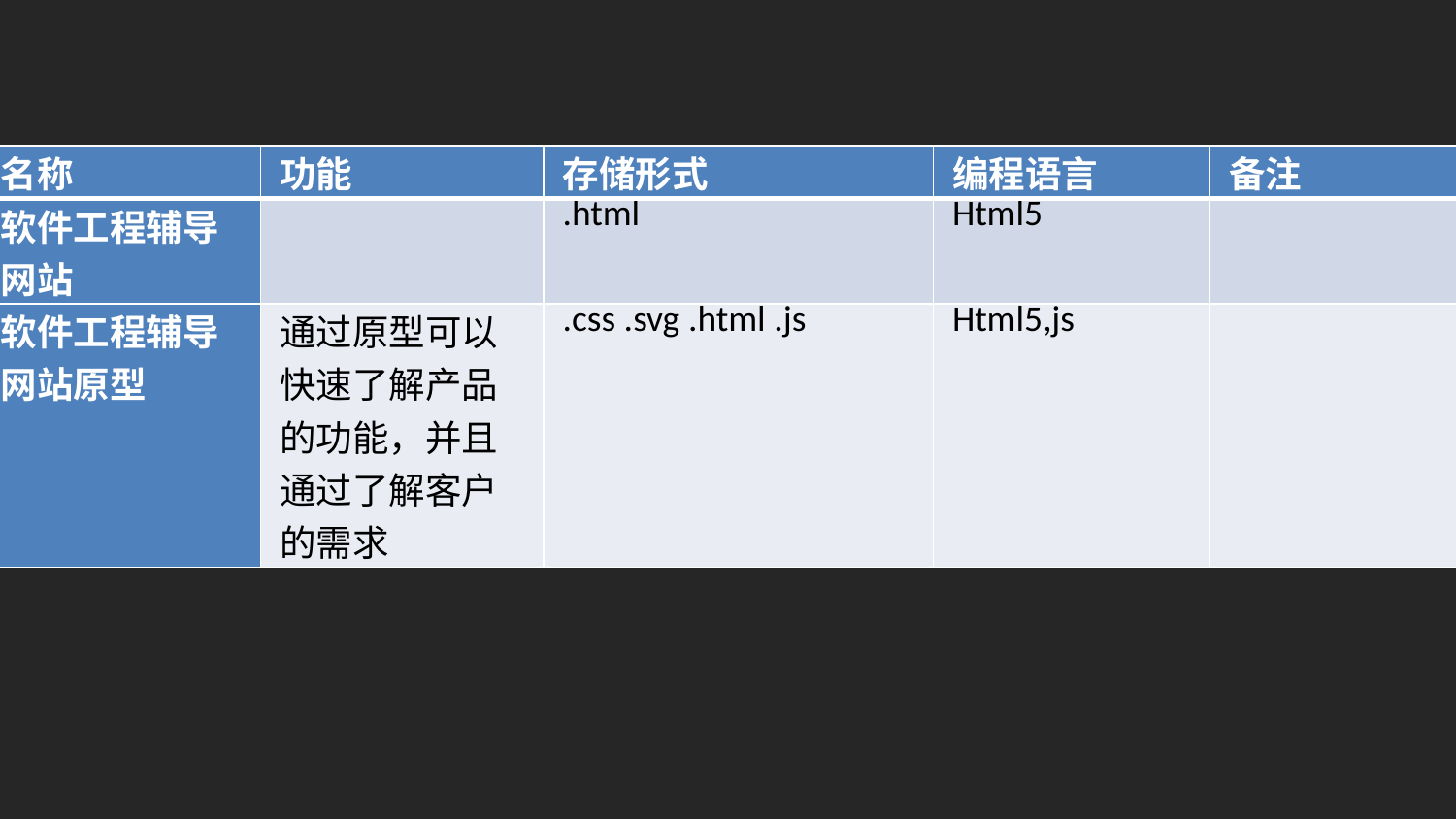

| 名称 | 功能 | 存储形式 | 编程语言 | 备注 |
| --- | --- | --- | --- | --- |
| 软件工程辅导网站 |  | .html | Html5 |  |
| 软件工程辅导网站原型 | 通过原型可以快速了解产品的功能，并且通过了解客户的需求 | .css .svg .html .js | Html5,js |  |